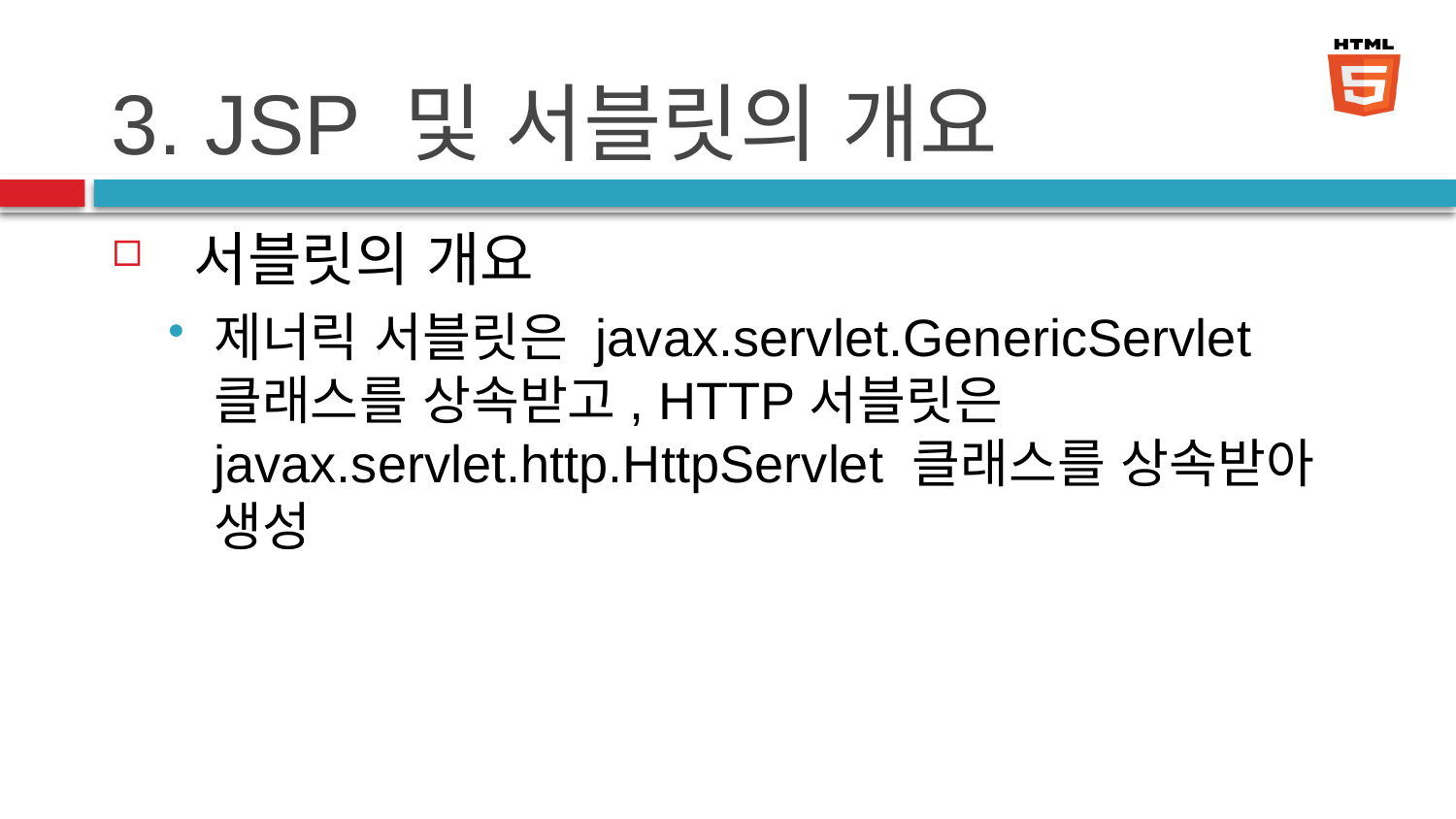

# 3. JSP 및 서블릿의 개요
서블릿의 개요
제너릭 서블릿은 javax.servlet.GenericServlet클래스를 상속받고, HTTP서블릿은  javax.servlet.http.HttpServlet 클래스를 상속받아 생성